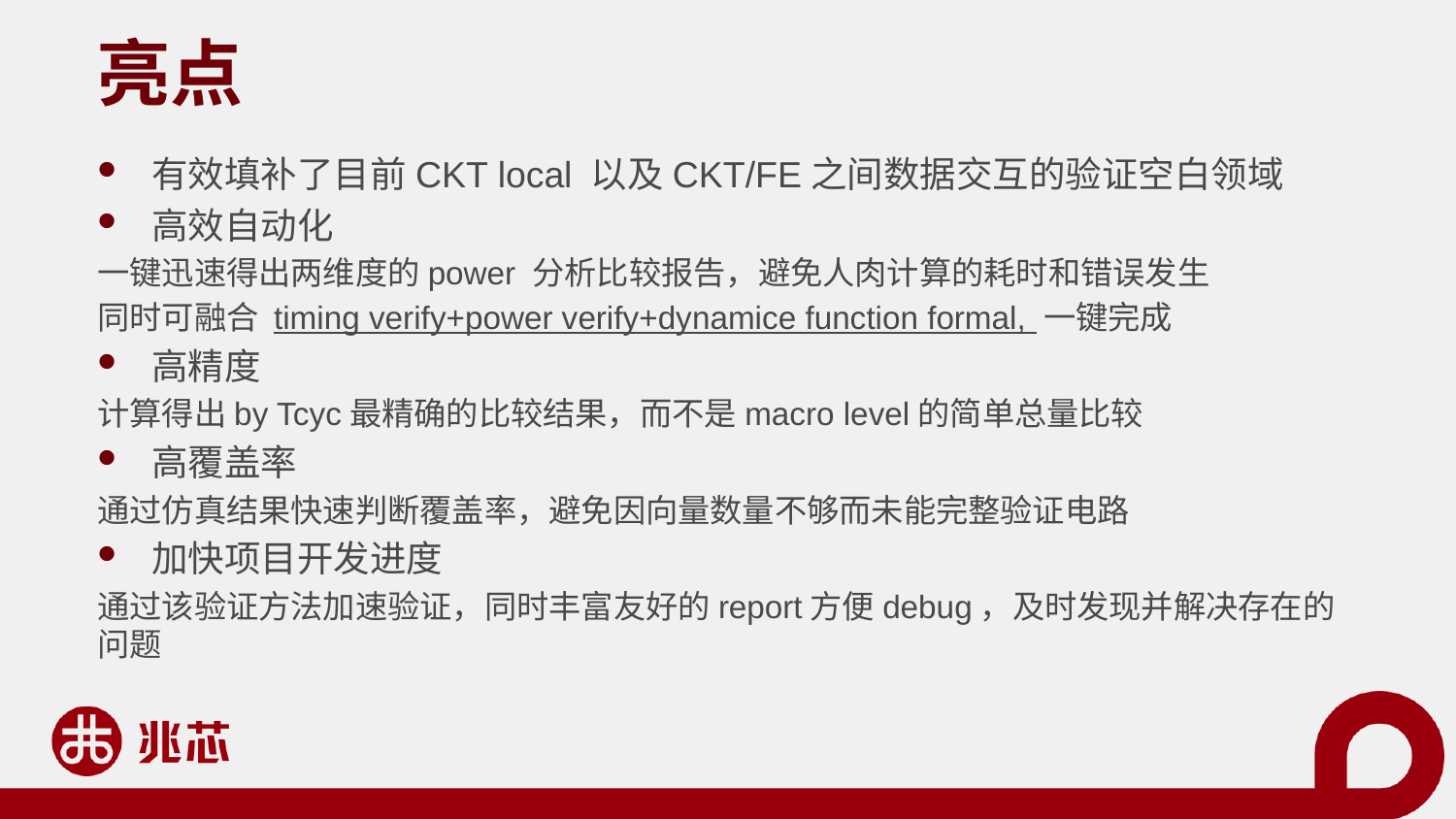

# 亮点
有效填补了目前CKT local 以及CKT/FE之间数据交互的验证空白领域
高效自动化
一键迅速得出两维度的power 分析比较报告，避免人肉计算的耗时和错误发生
同时可融合 timing verify+power verify+dynamice function formal, 一键完成
高精度
计算得出by Tcyc最精确的比较结果，而不是macro level的简单总量比较
高覆盖率
通过仿真结果快速判断覆盖率，避免因向量数量不够而未能完整验证电路
加快项目开发进度
通过该验证方法加速验证，同时丰富友好的report方便debug，及时发现并解决存在的问题